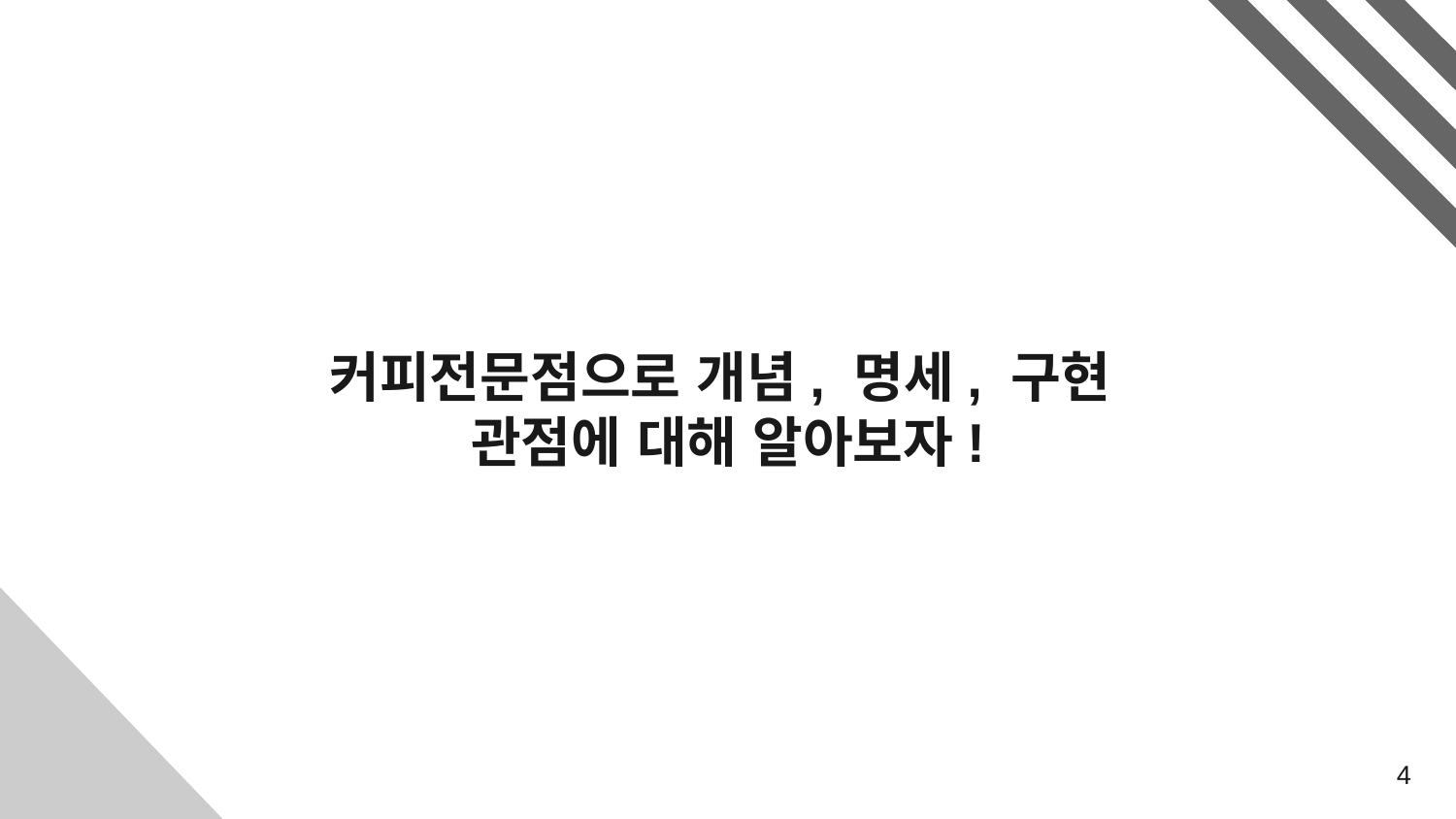

# 커피전문점으로 개념, 명세, 구현 관점에 대해 알아보자!
4